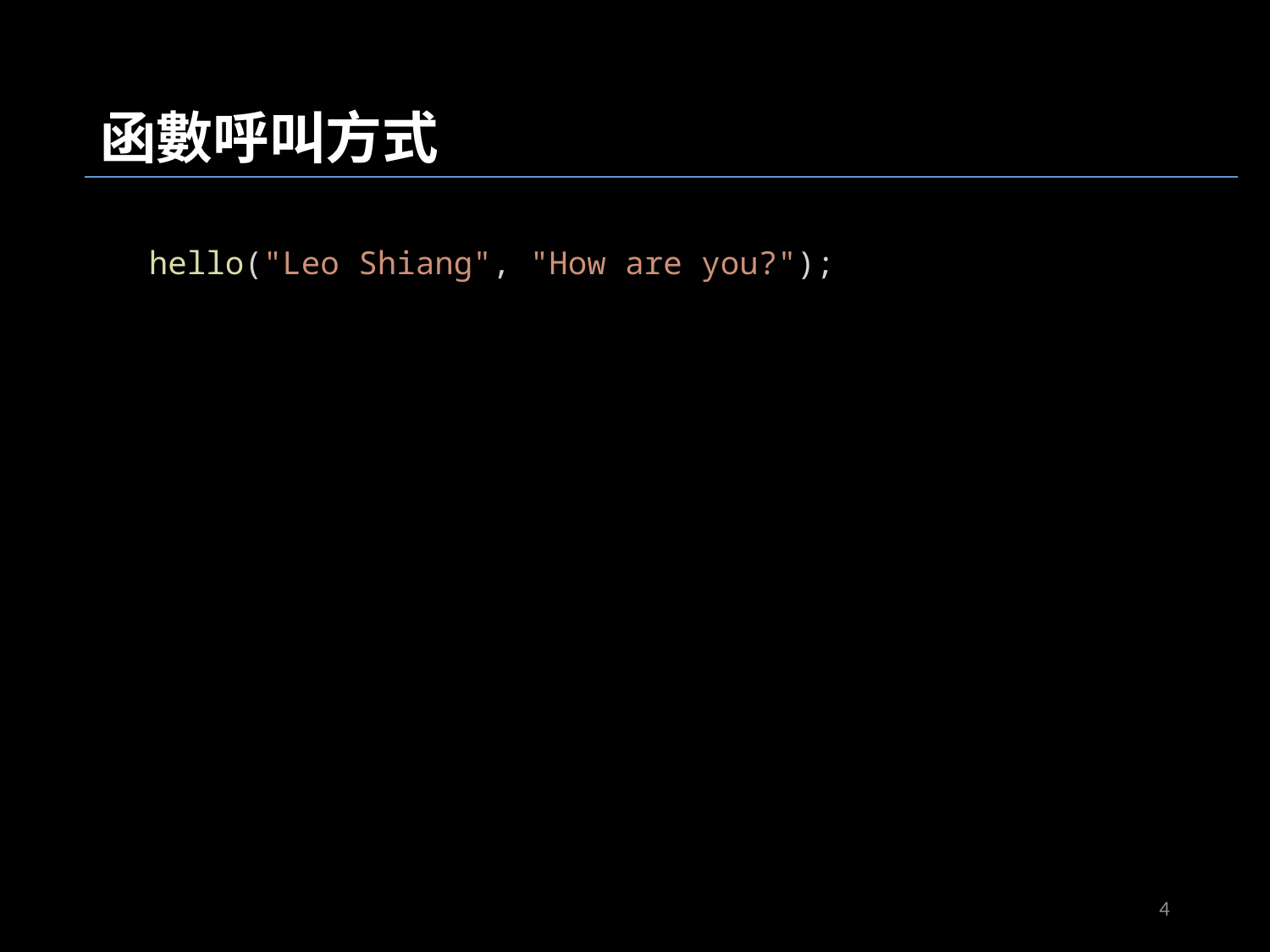

函數呼叫方式

hello("Leo Shiang", "How are you?");
JavaScriptObjects02.js

4